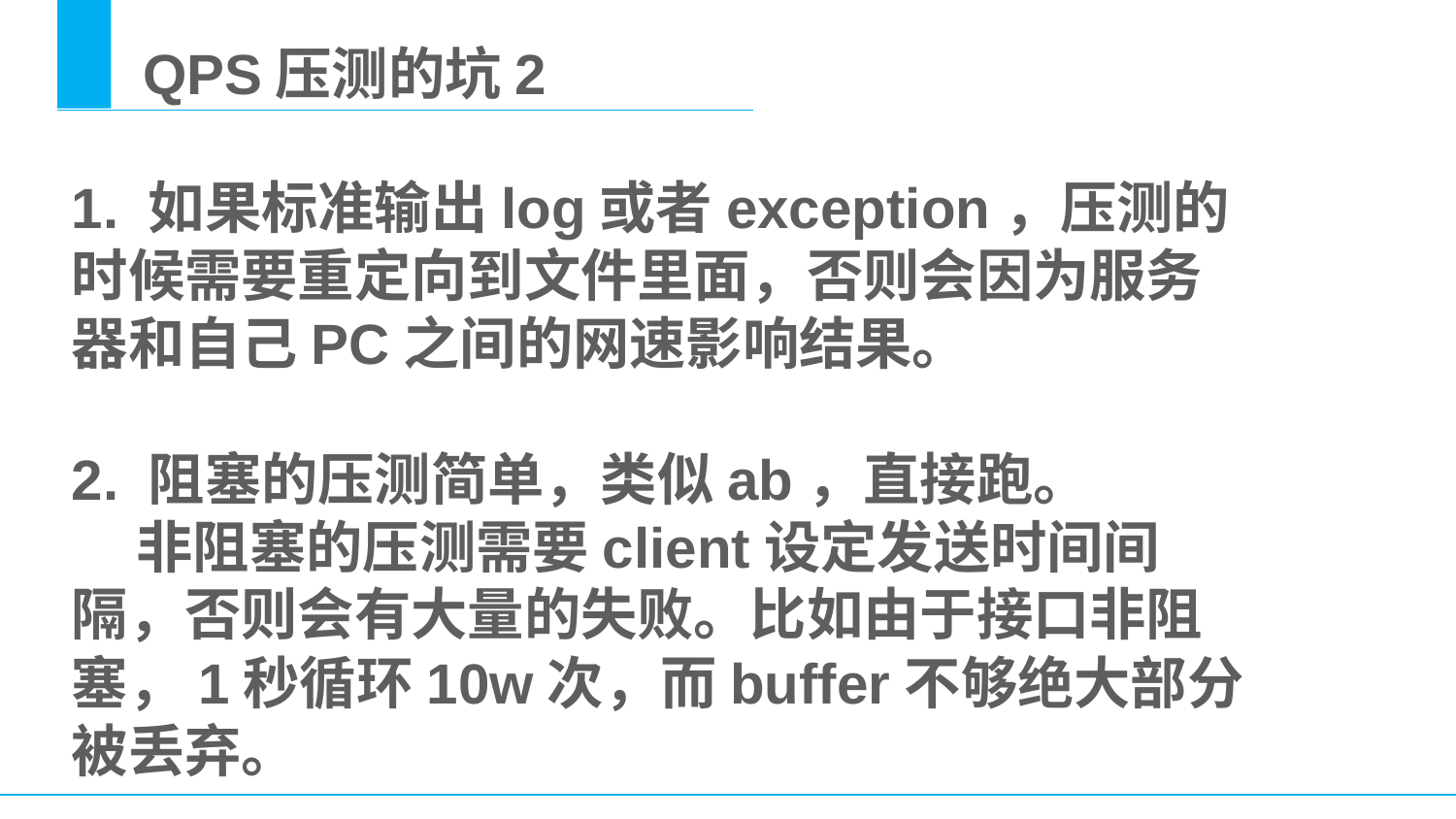

QPS压测的坑2
1. 如果标准输出log或者exception，压测的时候需要重定向到文件里面，否则会因为服务器和自己PC之间的网速影响结果。

2. 阻塞的压测简单，类似ab，直接跑。
    非阻塞的压测需要client设定发送时间间隔，否则会有大量的失败。比如由于接口非阻塞，1秒循环10w次，而buffer不够绝大部分被丢弃。